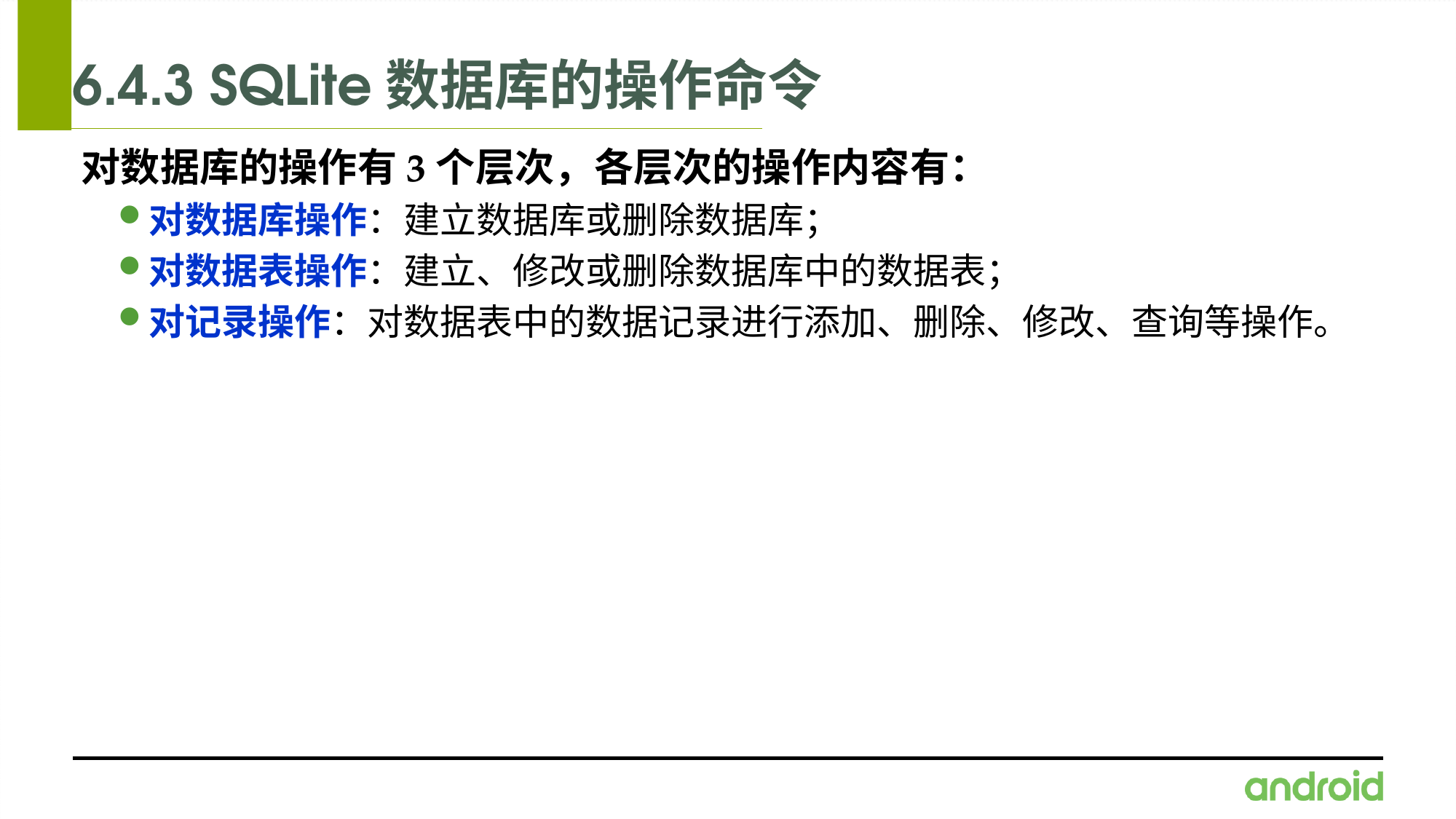

# 6.4.3 SQLite数据库的操作命令
对数据库的操作有3个层次，各层次的操作内容有：
对数据库操作：建立数据库或删除数据库；
对数据表操作：建立、修改或删除数据库中的数据表；
对记录操作：对数据表中的数据记录进行添加、删除、修改、查询等操作。